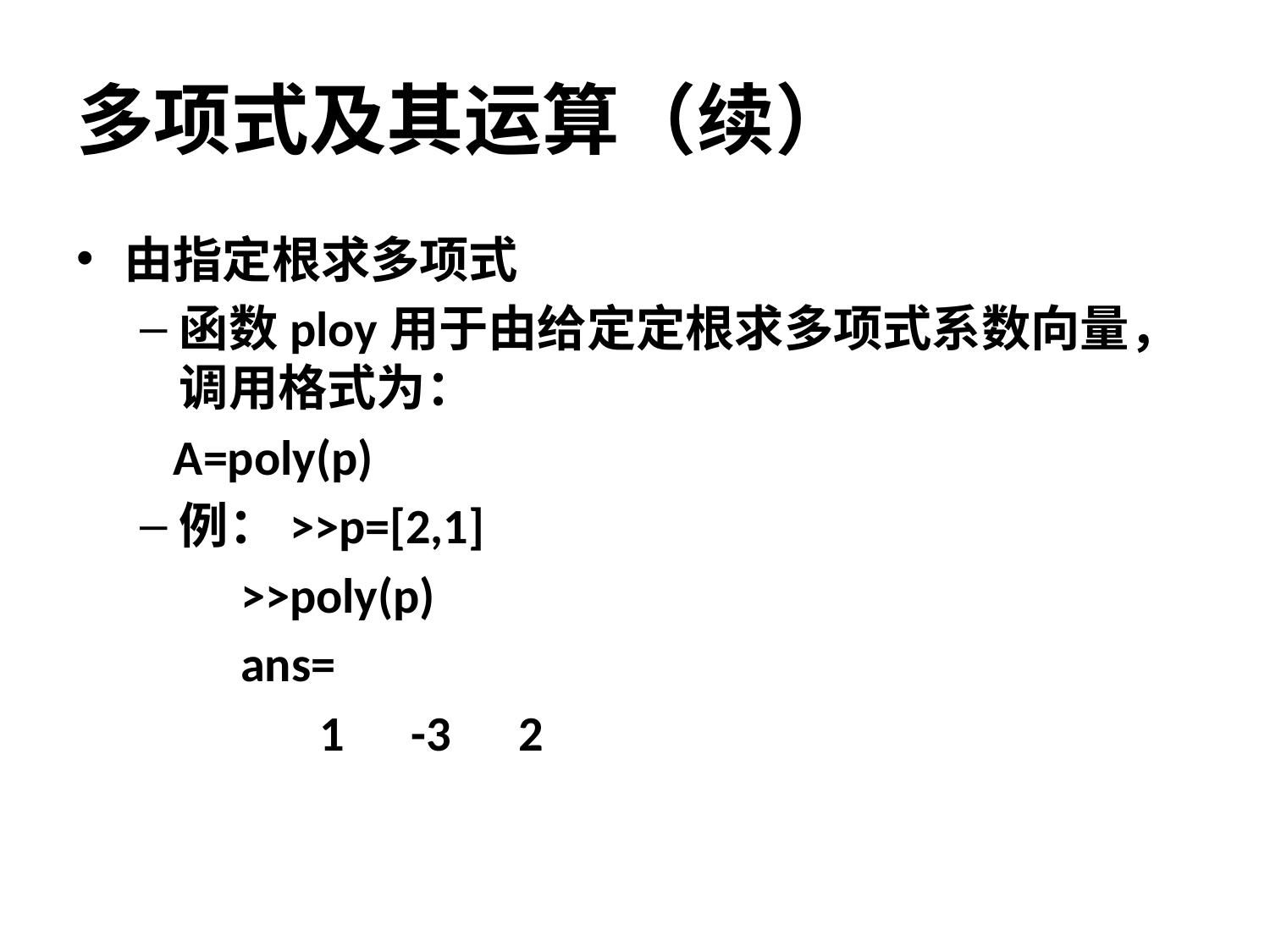

# 多项式及其运算（续）
由指定根求多项式
函数ploy用于由给定定根求多项式系数向量，调用格式为：
   A=poly(p)
例：>>p=[2,1]
         >>poly(p)
         ans=
                1      -3      2